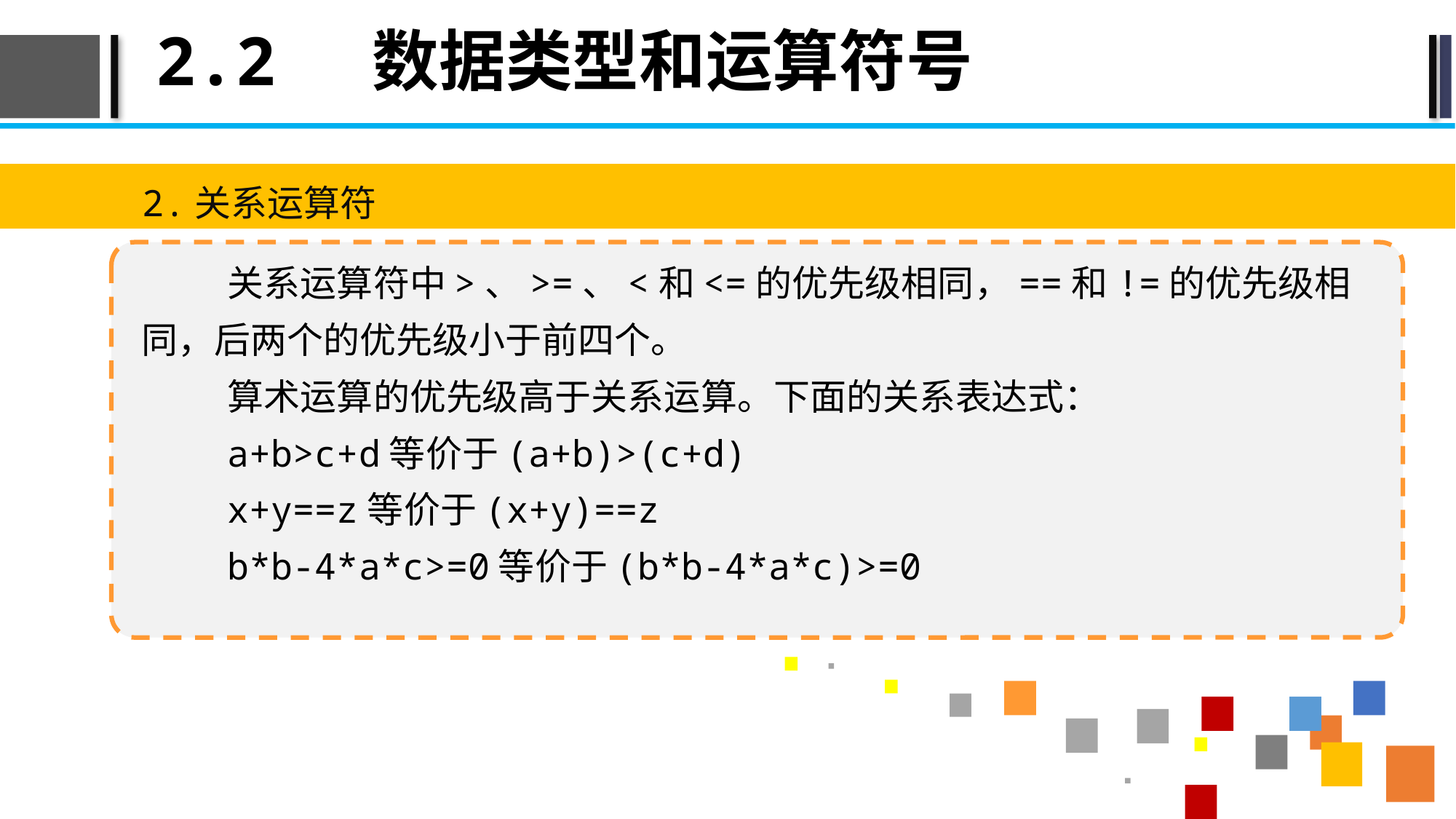

# 2.2  数据类型和运算符号

2.关系运算符
关系运算符中>、>=、<和<=的优先级相同，==和!=的优先级相同，后两个的优先级小于前四个。
算术运算的优先级高于关系运算。下面的关系表达式：
a+b>c+d等价于(a+b)>(c+d)
x+y==z等价于(x+y)==z
b*b-4*a*c>=0等价于(b*b-4*a*c)>=0